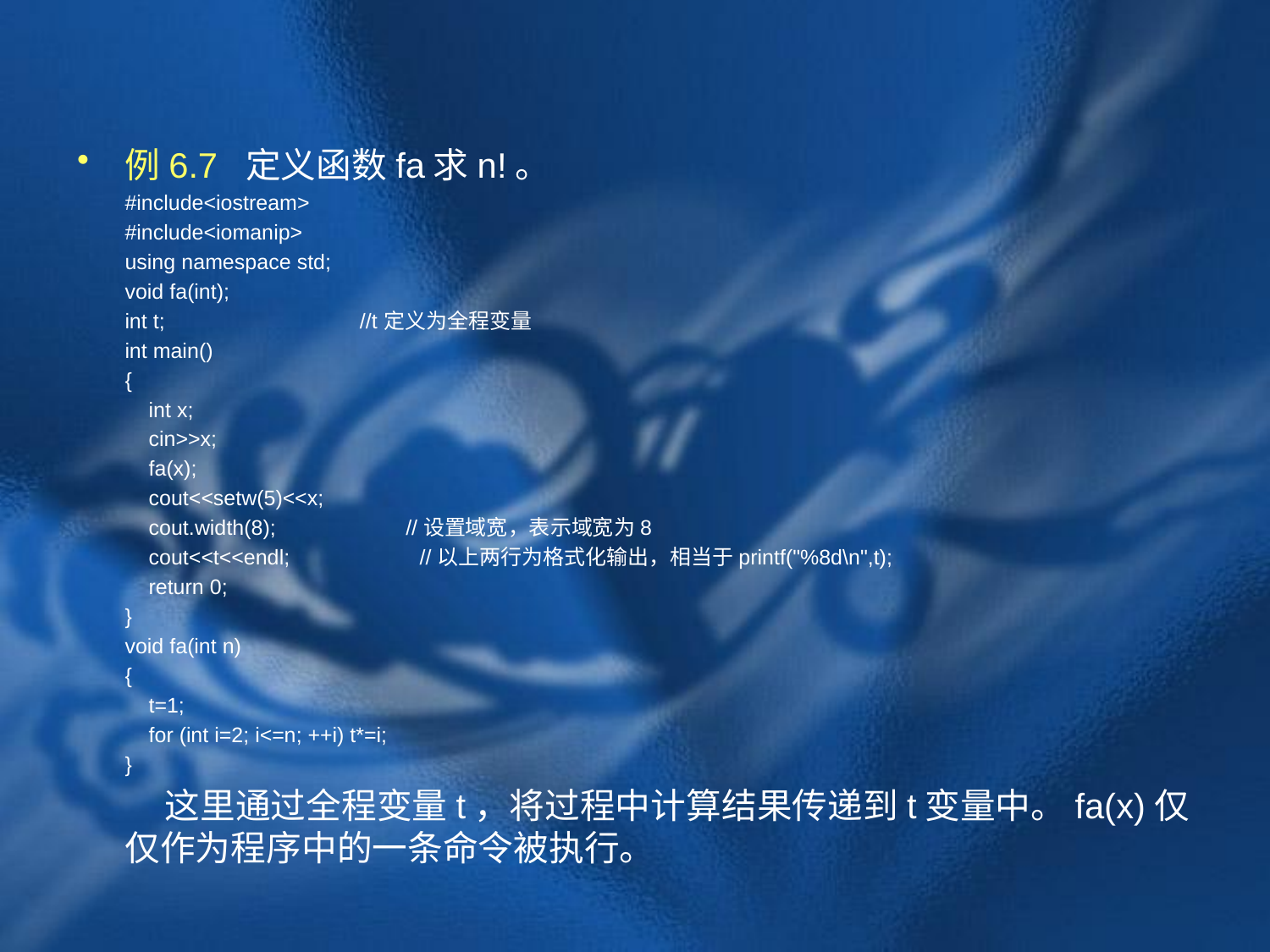

例6.7  定义函数fa求n!。
	#include<iostream>
	#include<iomanip>
	using namespace std;
	void fa(int);
	int t;                                 //t定义为全程变量
	int main()
	{
	    int x;
	    cin>>x;
	    fa(x);
	    cout<<setw(5)<<x;
	    cout.width(8);                      //设置域宽，表示域宽为8
	    cout<<t<<endl;                      //以上两行为格式化输出，相当于printf("%8d\n",t);
	    return 0;
	}
	void fa(int n)
	{
	    t=1;
	    for (int i=2; i<=n; ++i) t*=i;
	}
	    这里通过全程变量t，将过程中计算结果传递到t变量中。fa(x)仅仅作为程序中的一条命令被执行。